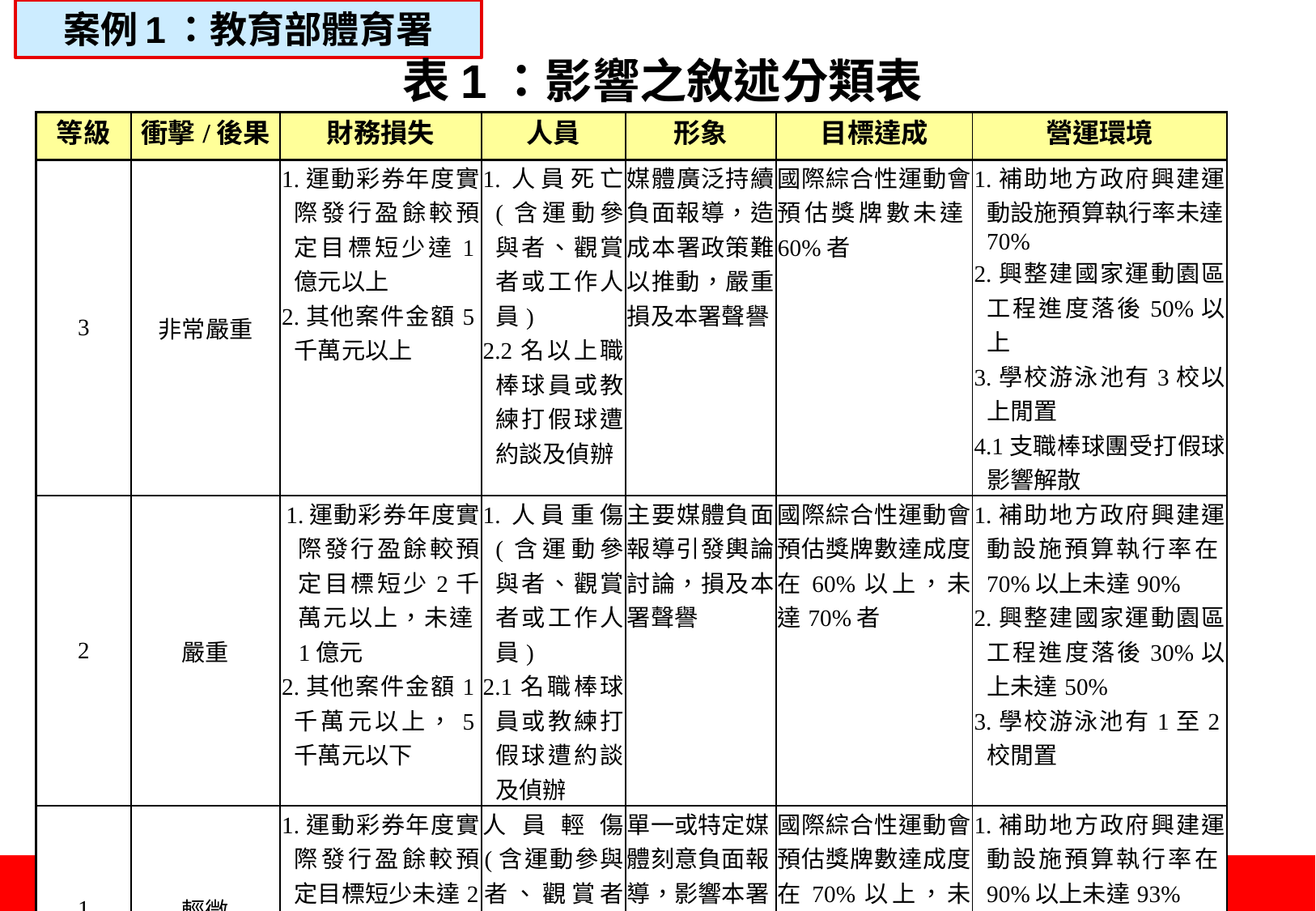

案例1：教育部體育署
表1：影響之敘述分類表
| 等級 | 衝擊/後果 | 財務損失 | 人員 | 形象 | 目標達成 | 營運環境 |
| --- | --- | --- | --- | --- | --- | --- |
| 3 | 非常嚴重 | 1.運動彩券年度實際發行盈餘較預定目標短少達1億元以上 2.其他案件金額5千萬元以上 | 1.人員死亡 (含運動參與者、觀賞者或工作人員) 2.2名以上職棒球員或教練打假球遭約談及偵辦 | 媒體廣泛持續負面報導，造成本署政策難以推動，嚴重損及本署聲譽 | 國際綜合性運動會預估獎牌數未達60%者 | 1.補助地方政府興建運動設施預算執行率未達70% 2.興整建國家運動園區工程進度落後50%以上 3.學校游泳池有3校以上閒置 4.1支職棒球團受打假球影響解散 |
| 2 | 嚴重 | 1.運動彩券年度實際發行盈餘較預定目標短少2千萬元以上，未達1億元 2.其他案件金額1千萬元以上，5千萬元以下 | 1.人員重傷 (含運動參與者、觀賞者或工作人員) 2.1名職棒球員或教練打假球遭約談及偵辦 | 主要媒體負面報導引發輿論討論，損及本署聲譽 | 國際綜合性運動會預估獎牌數達成度在60%以上，未達70%者 | 1.補助地方政府興建運動設施預算執行率在70%以上未達90% 2.興整建國家運動園區工程進度落後30%以上未達50% 3.學校游泳池有1至2校閒置 |
| 1 | 輕微 | 1.運動彩券年度實際發行盈餘較預定目標短少未達2千萬元 2.其他案件金額1千萬元以下 | 人員輕傷 (含運動參與者、觀賞者或工作人員) | 單一或特定媒體刻意負面報導，影響本署聲譽 | 國際綜合性運動會預估獎牌數達成度在70%以上，未達80%者 | 1.補助地方政府興建運動設施預算執行率在90%以上未達93% 2.興整建國家運動園區工程進度落後10%以上未達30% |

90